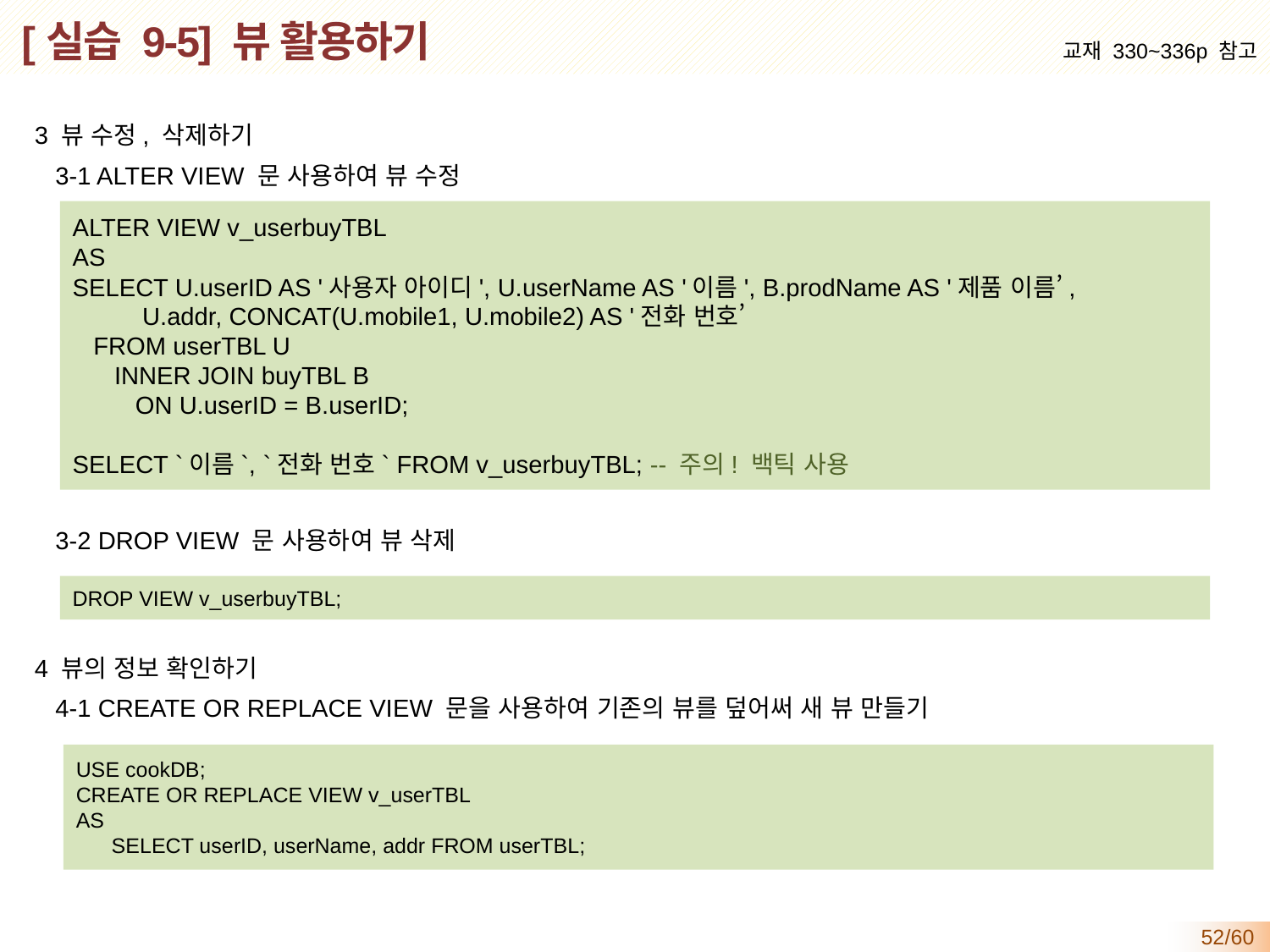

# [실습 9-5] 뷰 활용하기
교재 330~336p 참고
3 뷰 수정, 삭제하기
   3-1 ALTER VIEW 문 사용하여 뷰 수정

   3-2 DROP VIEW 문 사용하여 뷰 삭제

4 뷰의 정보 확인하기
   4-1 CREATE OR REPLACE VIEW 문을 사용하여 기존의 뷰를 덮어써 새 뷰 만들기

ALTER VIEW v_userbuyTBL
AS
SELECT U.userID AS '사용자 아이디', U.userName AS '이름', B.prodName AS '제품 이름’,
          U.addr, CONCAT(U.mobile1, U.mobile2) AS '전화 번호’
   FROM userTBL U
      INNER JOIN buyTBL B
         ON U.userID = B.userID;

SELECT `이름`, `전화 번호` FROM v_userbuyTBL; -- 주의! 백틱 사용
DROP VIEW v_userbuyTBL;
USE cookDB;
CREATE OR REPLACE VIEW v_userTBL
AS
      SELECT userID, userName, addr FROM userTBL;